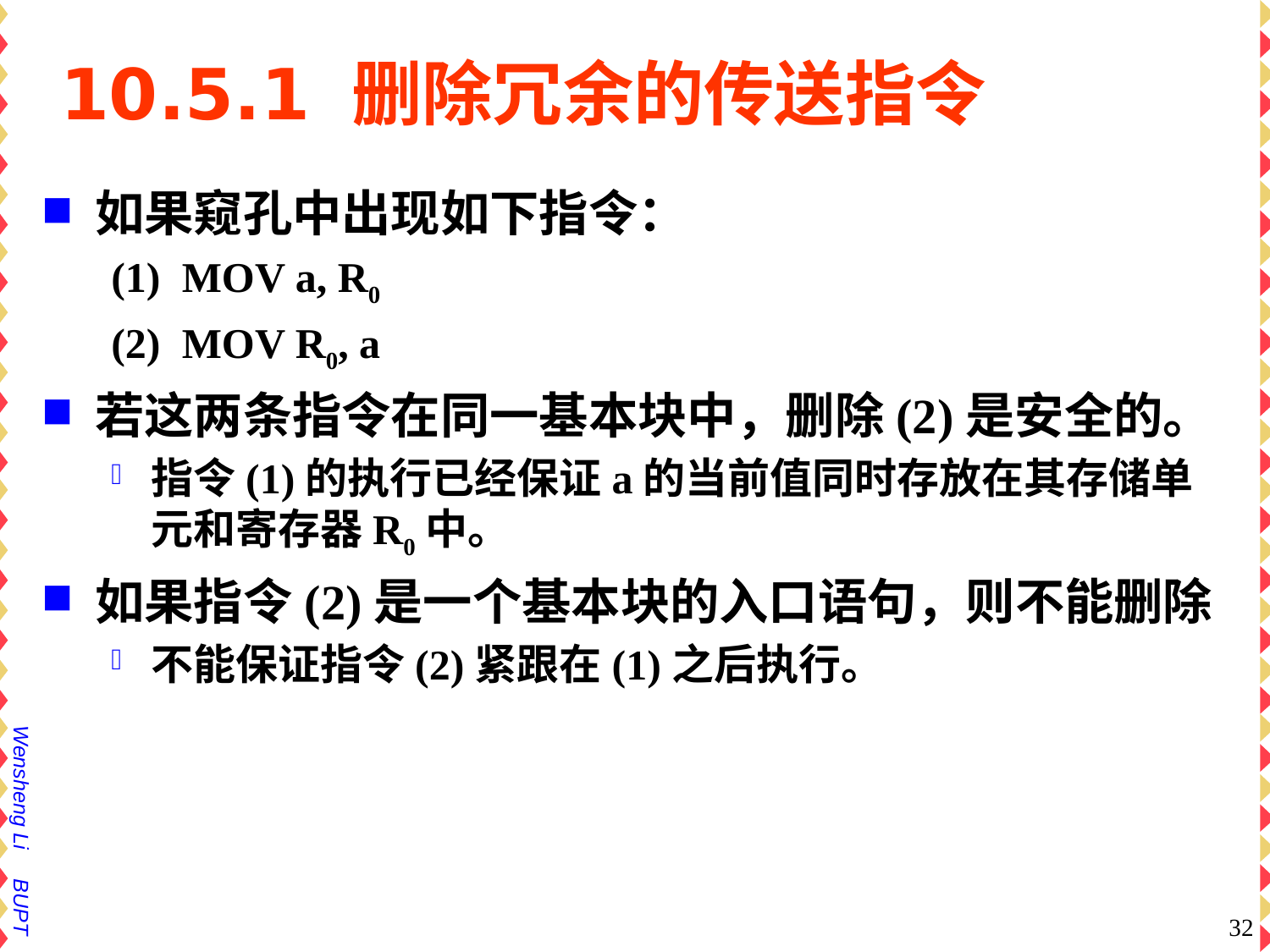

# 10.5.1 删除冗余的传送指令
如果窥孔中出现如下指令：
(1)  MOV a, R0
(2)  MOV R0, a
若这两条指令在同一基本块中，删除(2)是安全的。
指令(1)的执行已经保证a的当前值同时存放在其存储单元和寄存器R0中。
如果指令(2)是一个基本块的入口语句，则不能删除
不能保证指令(2)紧跟在(1)之后执行。
32